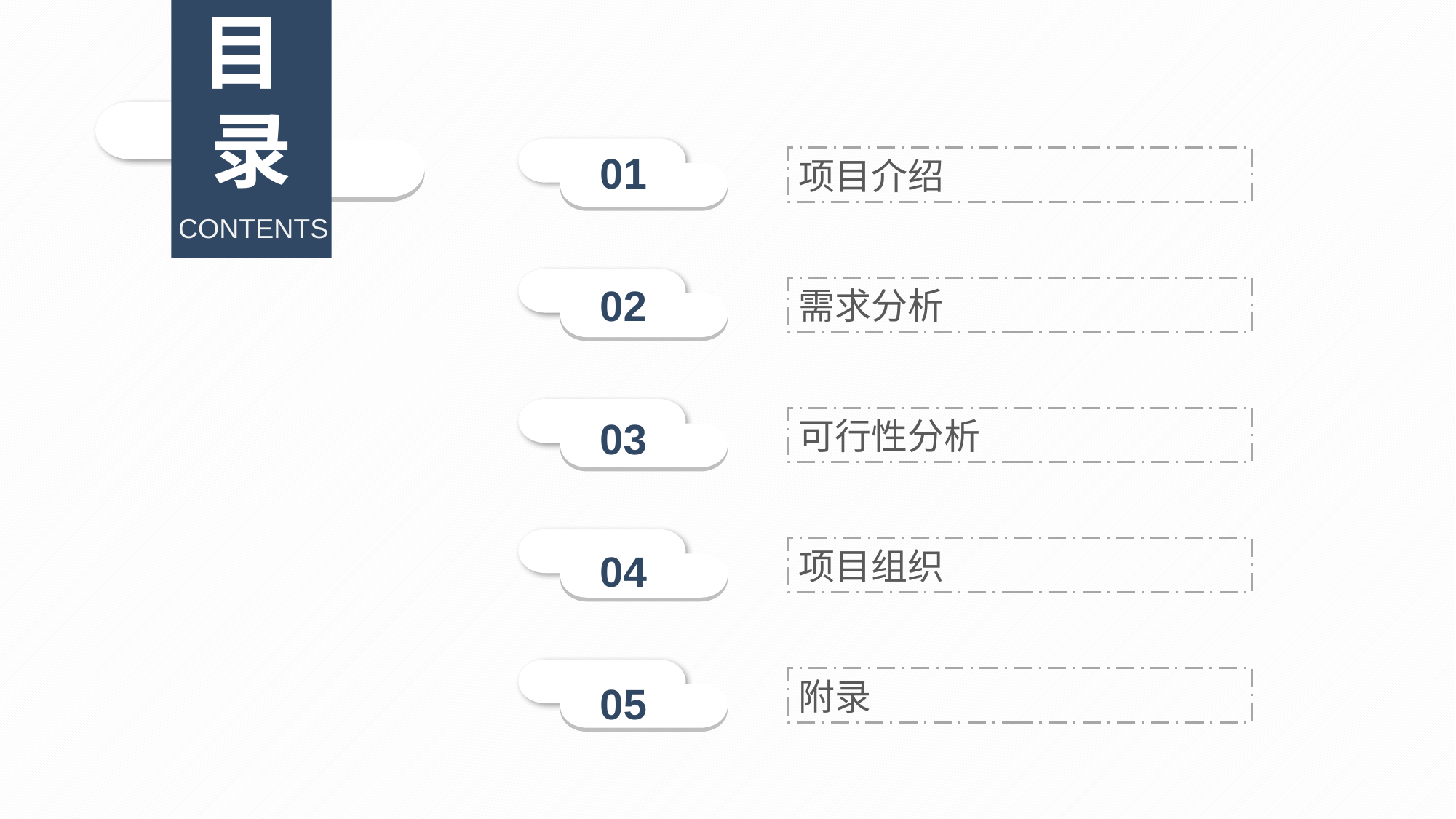

目
录

01
项目介绍
CONTENTS

02
需求分析

03
可行性分析

04
项目组织

05
附录